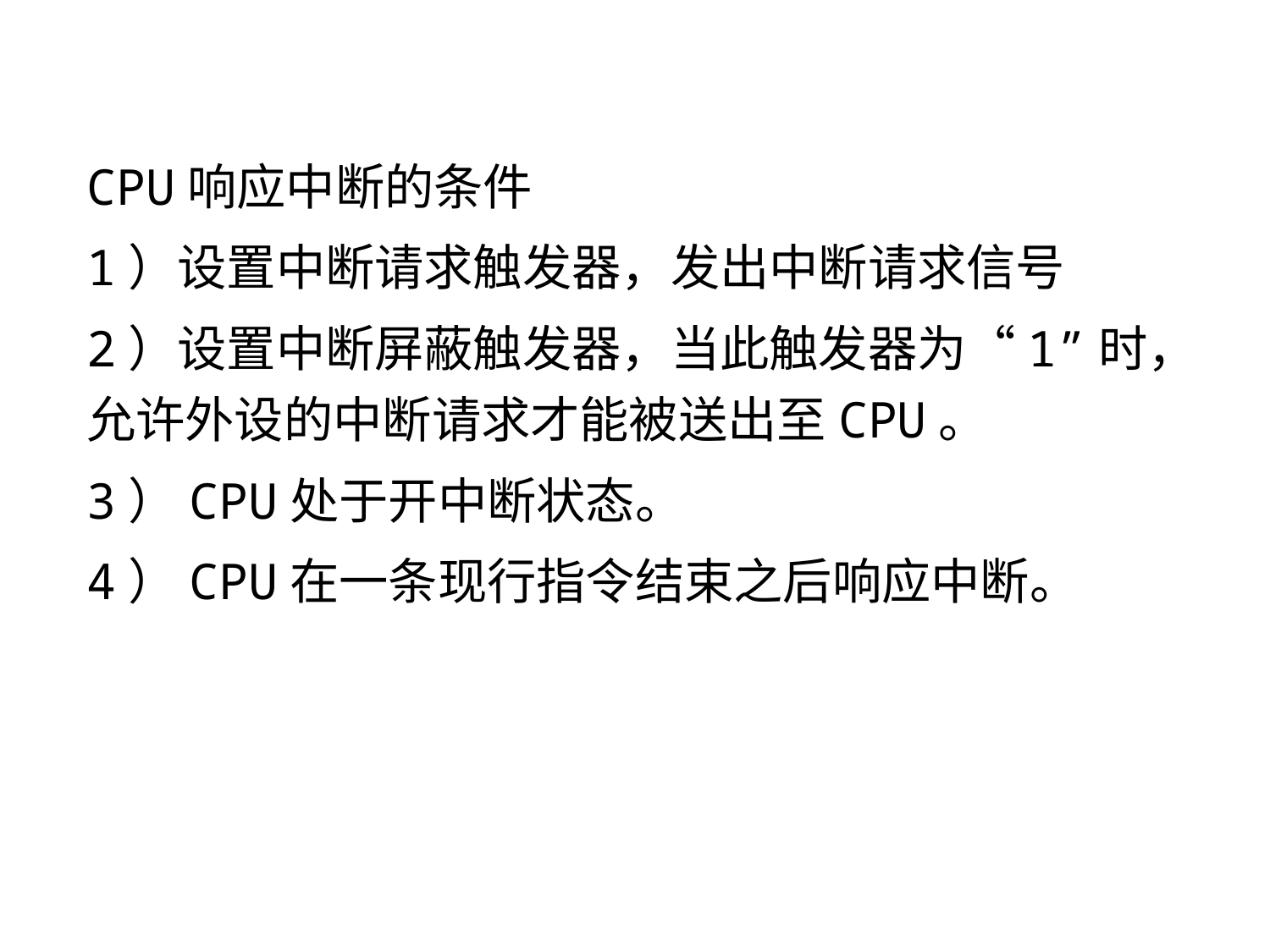

CPU响应中断的条件
1）设置中断请求触发器，发出中断请求信号
2）设置中断屏蔽触发器，当此触发器为“1”时，允许外设的中断请求才能被送出至CPU。
3）CPU处于开中断状态。
4）CPU在一条现行指令结束之后响应中断。